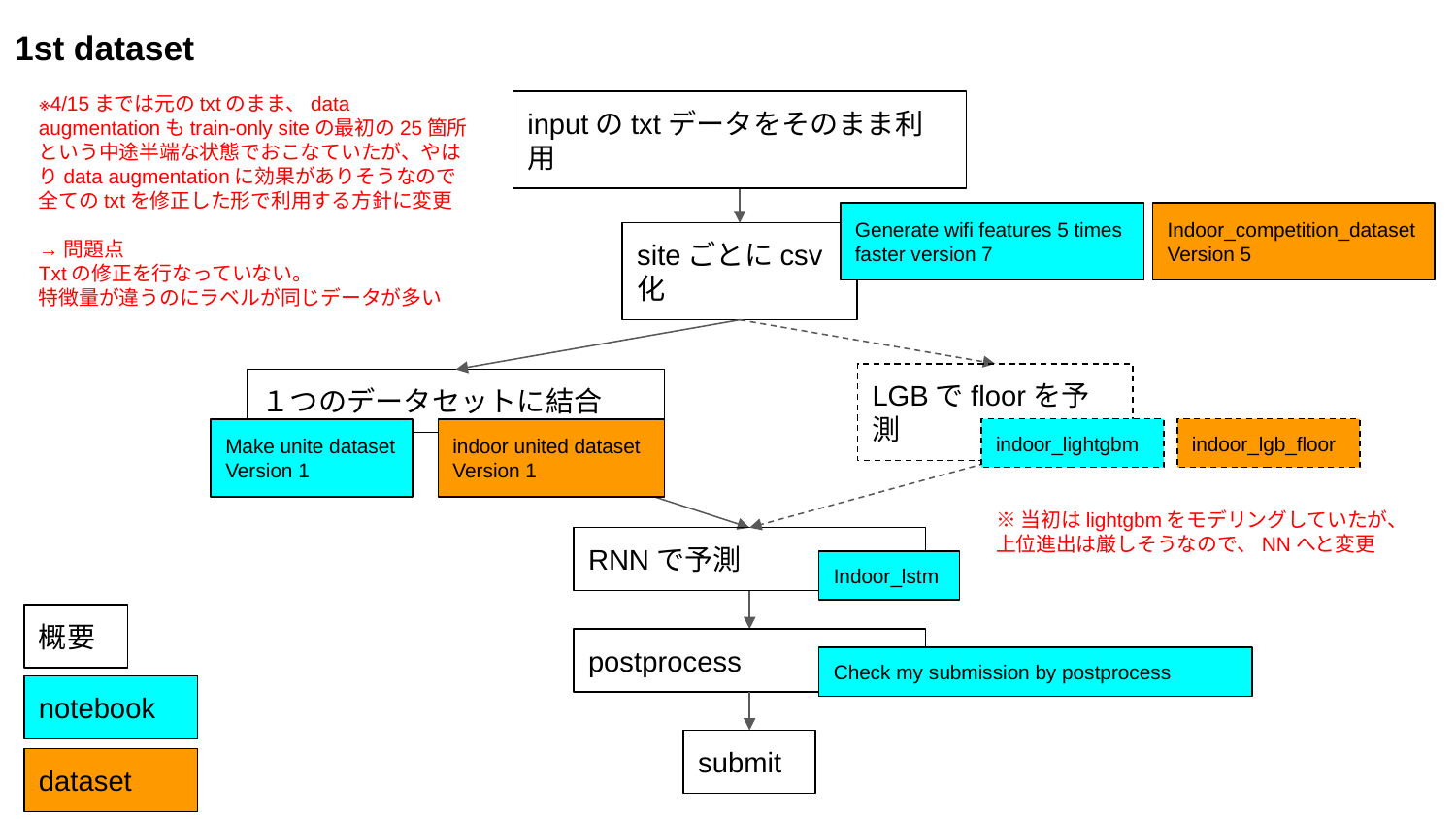

1st dataset
※4/15までは元のtxtのまま、data augmentationもtrain-only siteの最初の25箇所という中途半端な状態でおこなていたが、やはりdata augmentationに効果がありそうなので全てのtxtを修正した形で利用する方針に変更

→問題点
Txtの修正を行なっていない。
特徴量が違うのにラベルが同じデータが多い
inputのtxtデータをそのまま利用
Generate wifi features 5 times faster version 7
Indoor_competition_dataset
Version 5
siteごとにcsv化
LGBでfloorを予測
１つのデータセットに結合
indoor_lightgbm
indoor_lgb_floor
Make unite dataset
Version 1
indoor united dataset
Version 1
※当初はlightgbmをモデリングしていたが、上位進出は厳しそうなので、NNへと変更
RNNで予測
Indoor_lstm
概要
postprocess
Check my submission by postprocess
notebook
submit
dataset